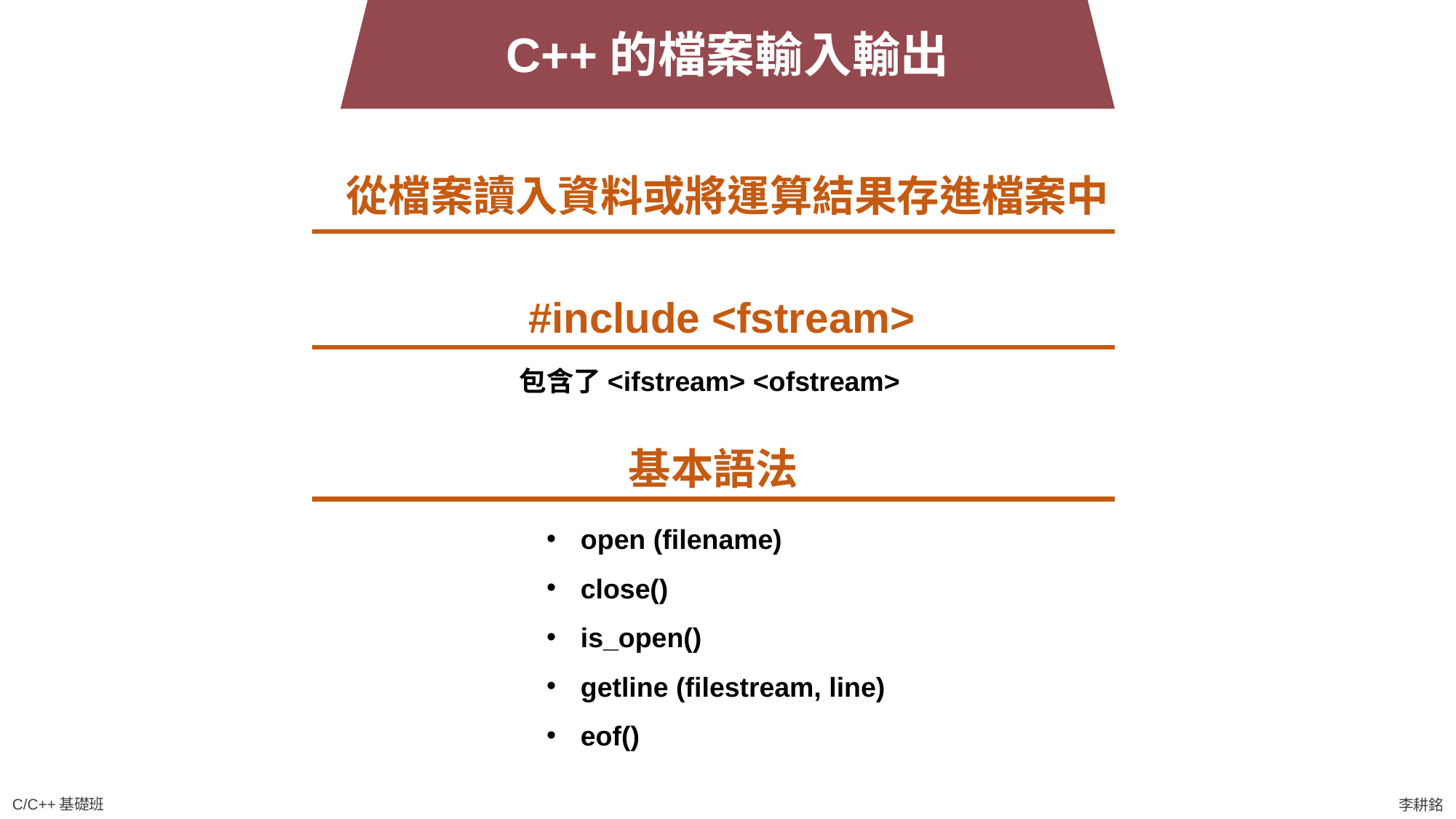

C++的檔案輸入輸出
從檔案讀入資料或將運算結果存進檔案中
#include <fstream>
包含了<ifstream> <ofstream>
基本語法
open (filename)
close()
is_open()
getline (filestream, line)
eof()
C/C++基礎班
李耕銘